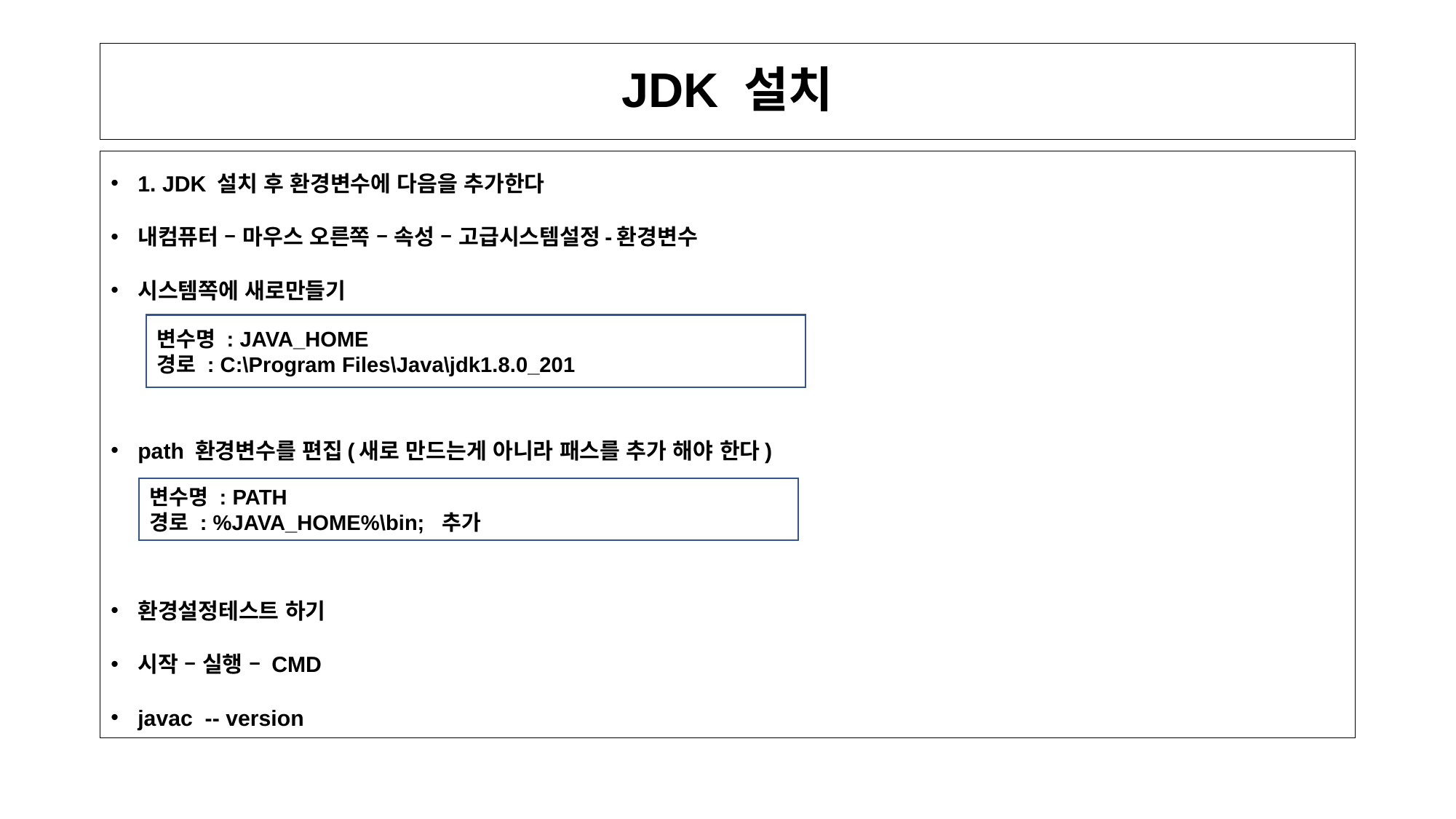

# JDK 설치
1. JDK 설치 후 환경변수에 다음을 추가한다
내컴퓨터 – 마우스 오른쪽 – 속성 – 고급시스템설정-환경변수
시스템쪽에 새로만들기

path 환경변수를 편집(새로 만드는게 아니라 패스를 추가 해야 한다)

환경설정테스트 하기
시작 – 실행 – CMD
javac  -- version

변수명 : JAVA_HOME
경로 : C:\Program Files\Java\jdk1.8.0_201
변수명 : PATH
경로 : %JAVA_HOME%\bin;  추가